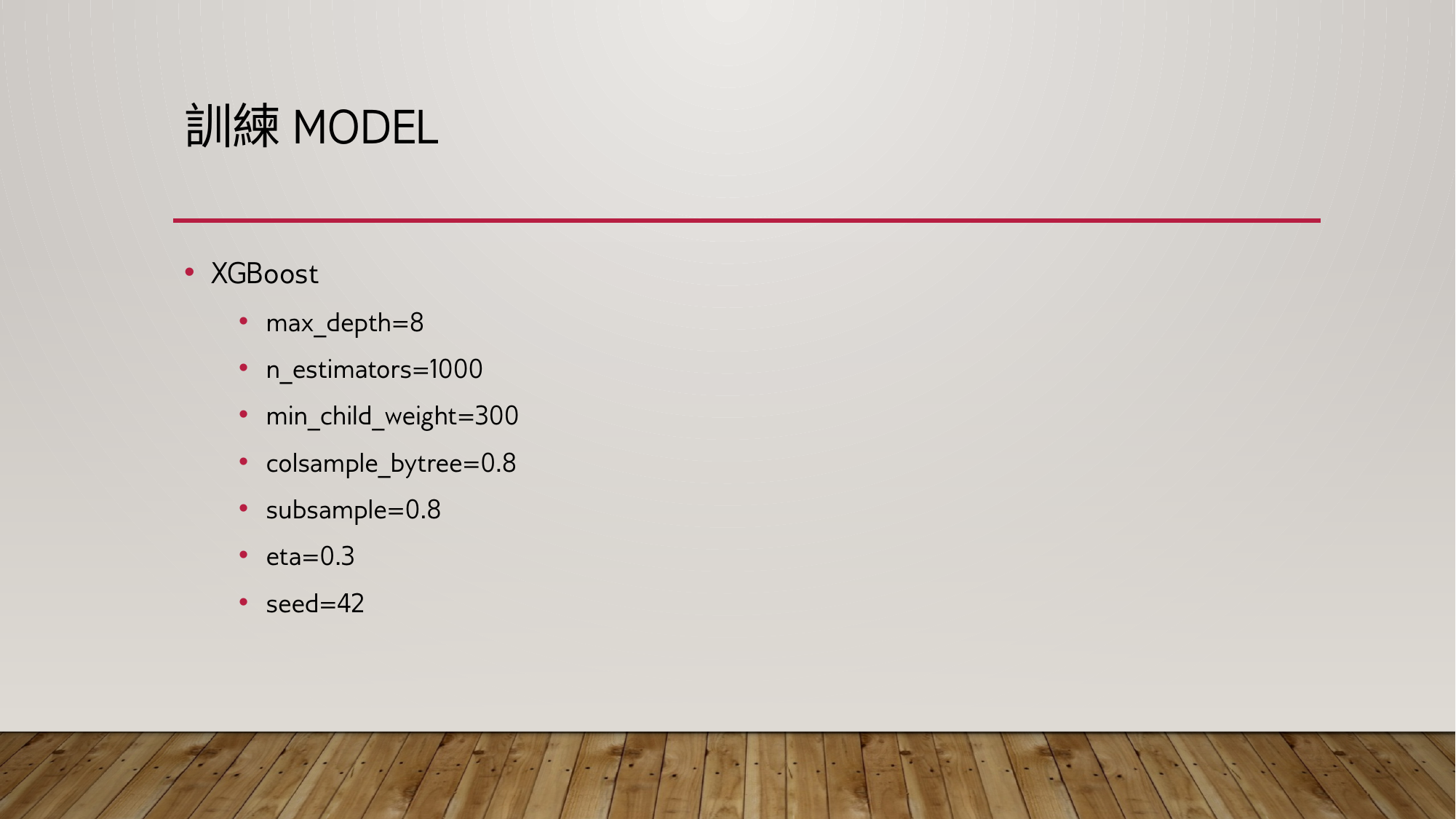

# 訓練model
XGBoost
max_depth=8
n_estimators=1000
min_child_weight=300
colsample_bytree=0.8
subsample=0.8
eta=0.3
seed=42